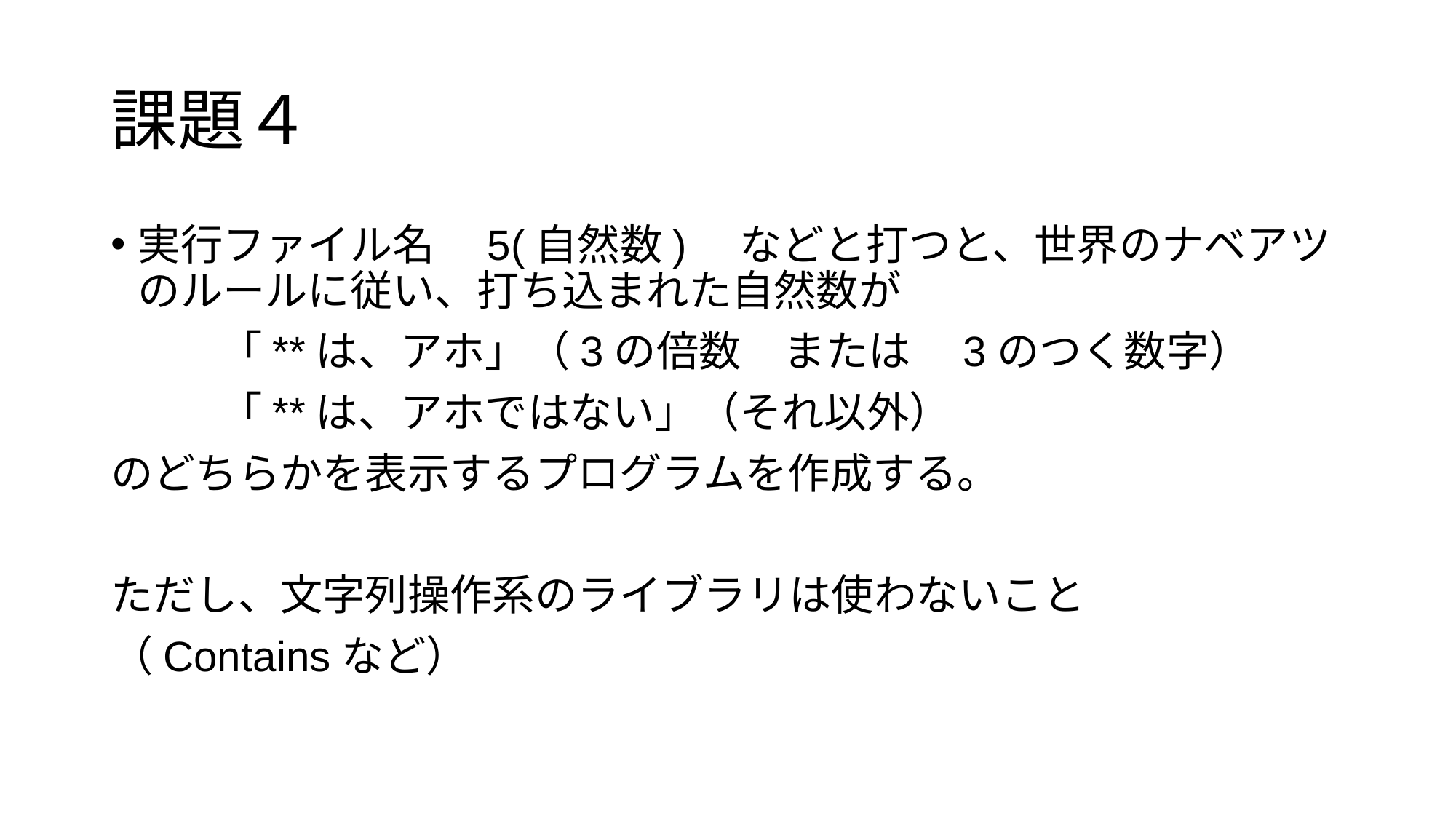

# 課題４
実行ファイル名　5(自然数)　などと打つと、世界のナベアツのルールに従い、打ち込まれた自然数が
	「**は、アホ」（3の倍数　または　3のつく数字）
	「**は、アホではない」（それ以外）
のどちらかを表示するプログラムを作成する。

ただし、文字列操作系のライブラリは使わないこと
（Containsなど）